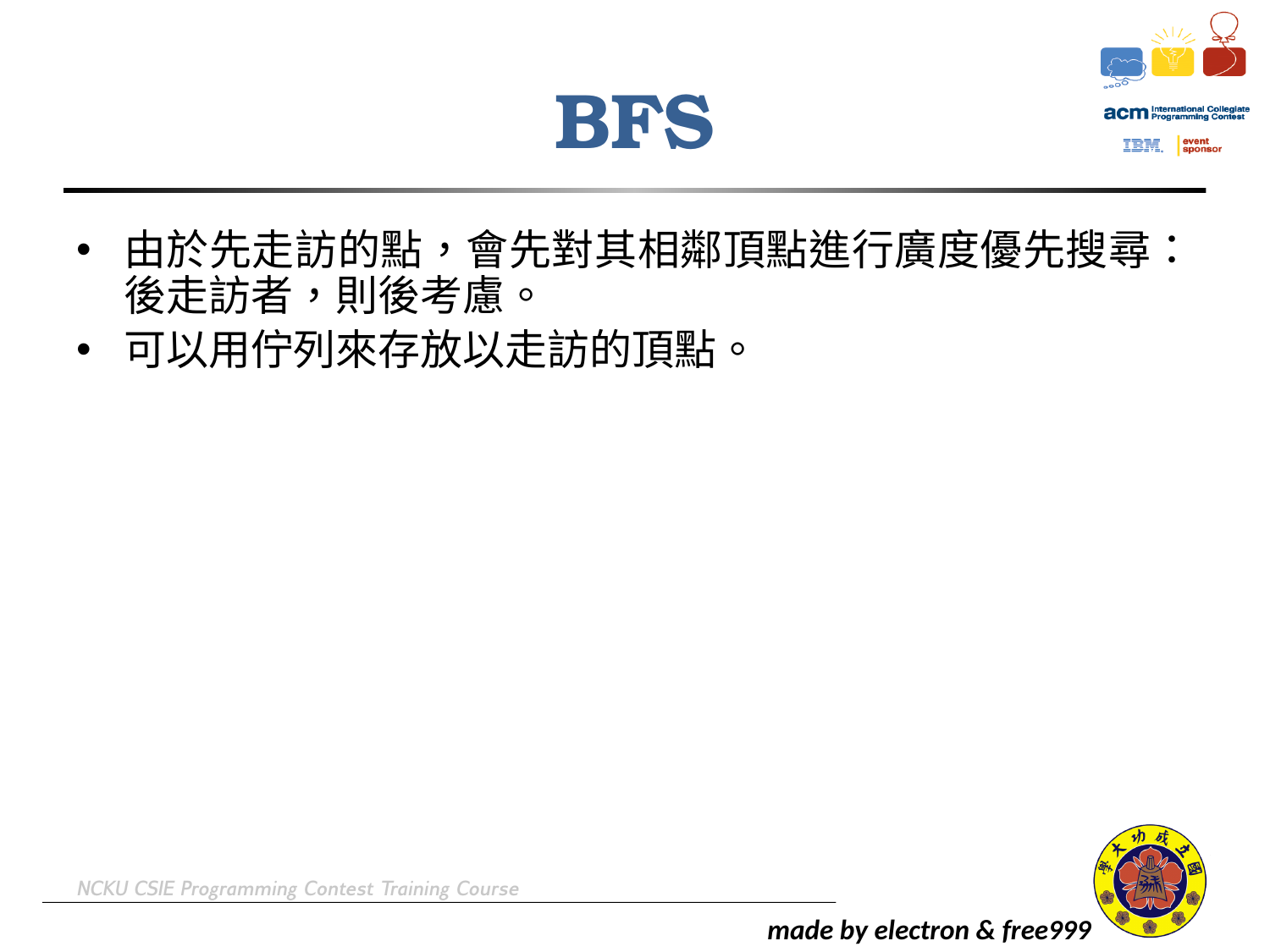

# BFS
由於先走訪的點，會先對其相鄰頂點進行廣度優先搜尋：後走訪者，則後考慮。
可以用佇列來存放以走訪的頂點。
NCKU CSIE Programming Contest Training Course